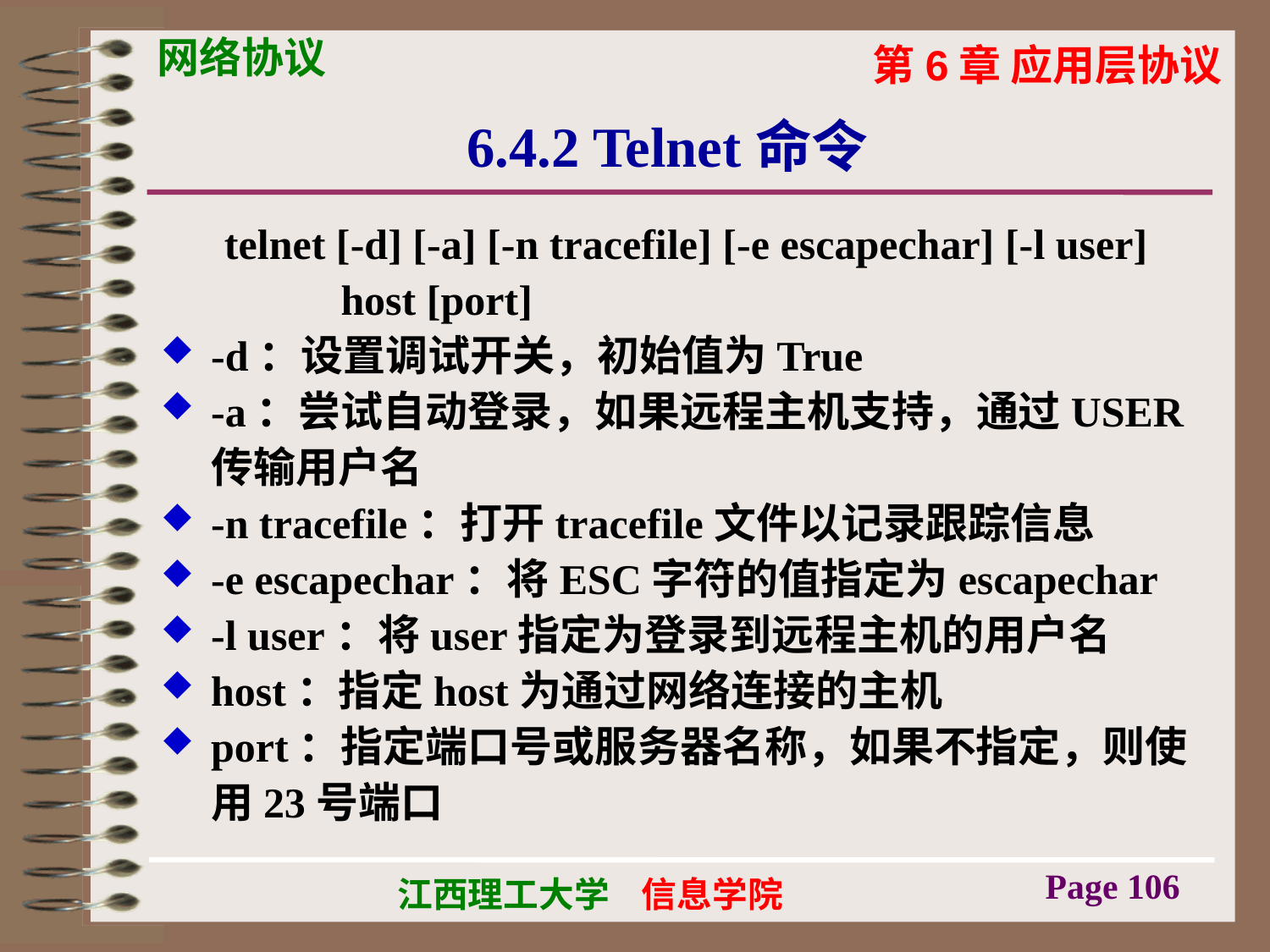

# 6.4.2 Telnet命令
      telnet [-d] [-a] [-n tracefile] [-e escapechar] [-l user]
                 host [port]
-d：设置调试开关，初始值为True
-a：尝试自动登录，如果远程主机支持，通过USER传输用户名
-n tracefile：打开tracefile文件以记录跟踪信息
-e escapechar：将ESC字符的值指定为escapechar
-l user：将user指定为登录到远程主机的用户名
host：指定host为通过网络连接的主机
port：指定端口号或服务器名称，如果不指定，则使用23号端口
Page 106